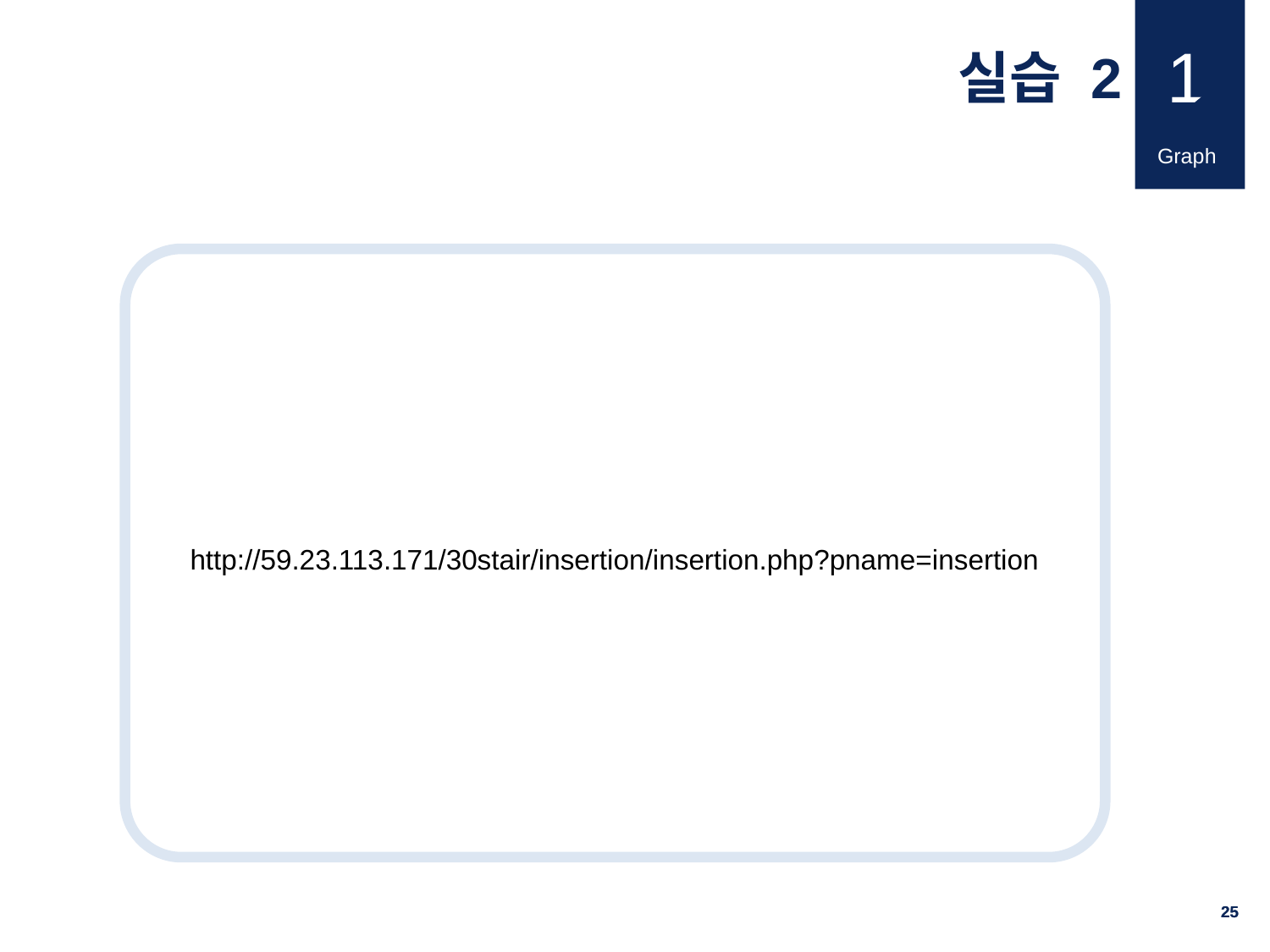

1

실습 2
Graph

http://59.23.113.171/30stair/insertion/insertion.php?pname=insertion
25
25